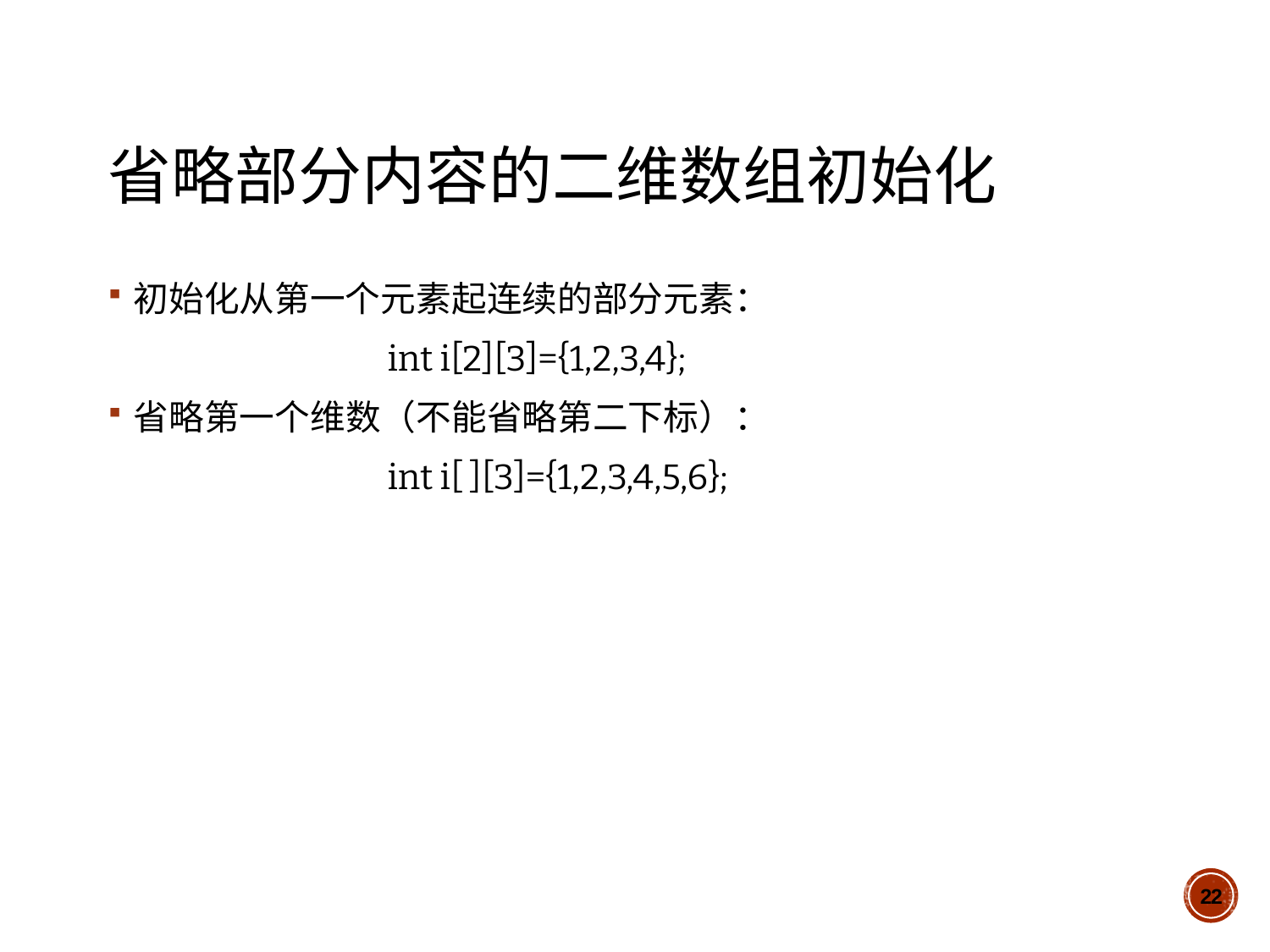

# 省略部分内容的二维数组初始化
初始化从第一个元素起连续的部分元素：
			int i[2][3]={1,2,3,4};
省略第一个维数（不能省略第二下标）：
			int i[ ][3]={1,2,3,4,5,6};
22